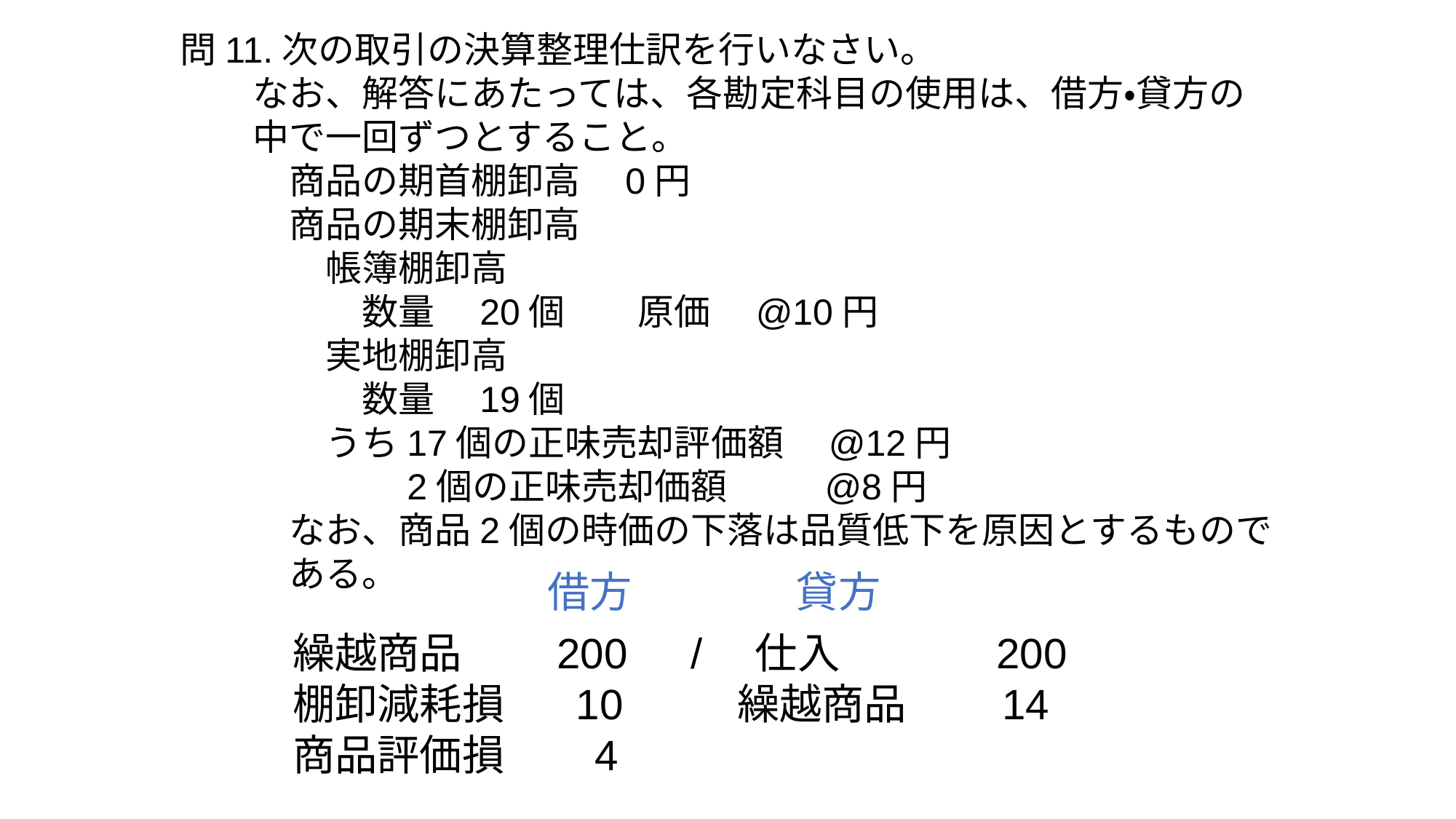

問11.次の取引の決算整理仕訳を行いなさい。
　　なお、解答にあたっては、各勘定科目の使用は、借方・貸方の
　　中で一回ずつとすること。
　　　商品の期首棚卸高　0円
　　　商品の期末棚卸高
　　　　帳簿棚卸高
　　　　　数量　20個　　原価　@10円
　　　　実地棚卸高
　　　　　数量　19個
　　　　うち17個の正味売却評価額　@12円
　　　　　　2個の正味売却価額　　  @8円
　　　なお、商品2個の時価の下落は品質低下を原因とするもので
　　　ある。
借方
貸方
繰越商品　　200　/　仕入　           200
棚卸減耗損　  10　　  繰越商品         14
商品評価損　    4